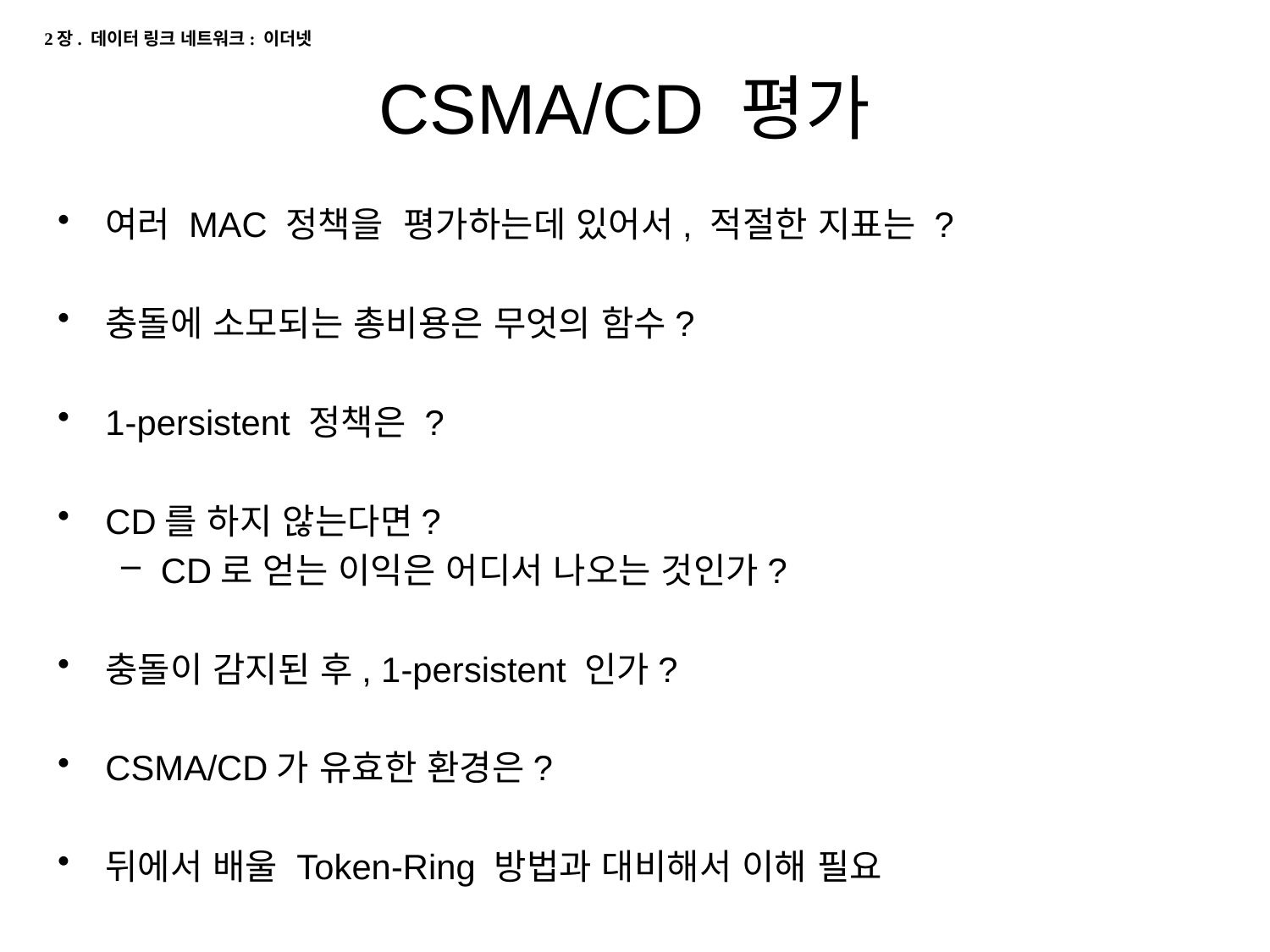

2장. 데이터 링크 네트워크: 이더넷
# CSMA/CD 평가
여러 MAC 정책을  평가하는데 있어서, 적절한 지표는 ?

충돌에 소모되는 총비용은 무엇의 함수?

1-persistent 정책은 ?

CD를 하지 않는다면?
CD로 얻는 이익은 어디서 나오는 것인가?

충돌이 감지된 후, 1-persistent 인가?

CSMA/CD가 유효한 환경은?

뒤에서 배울 Token-Ring 방법과 대비해서 이해 필요